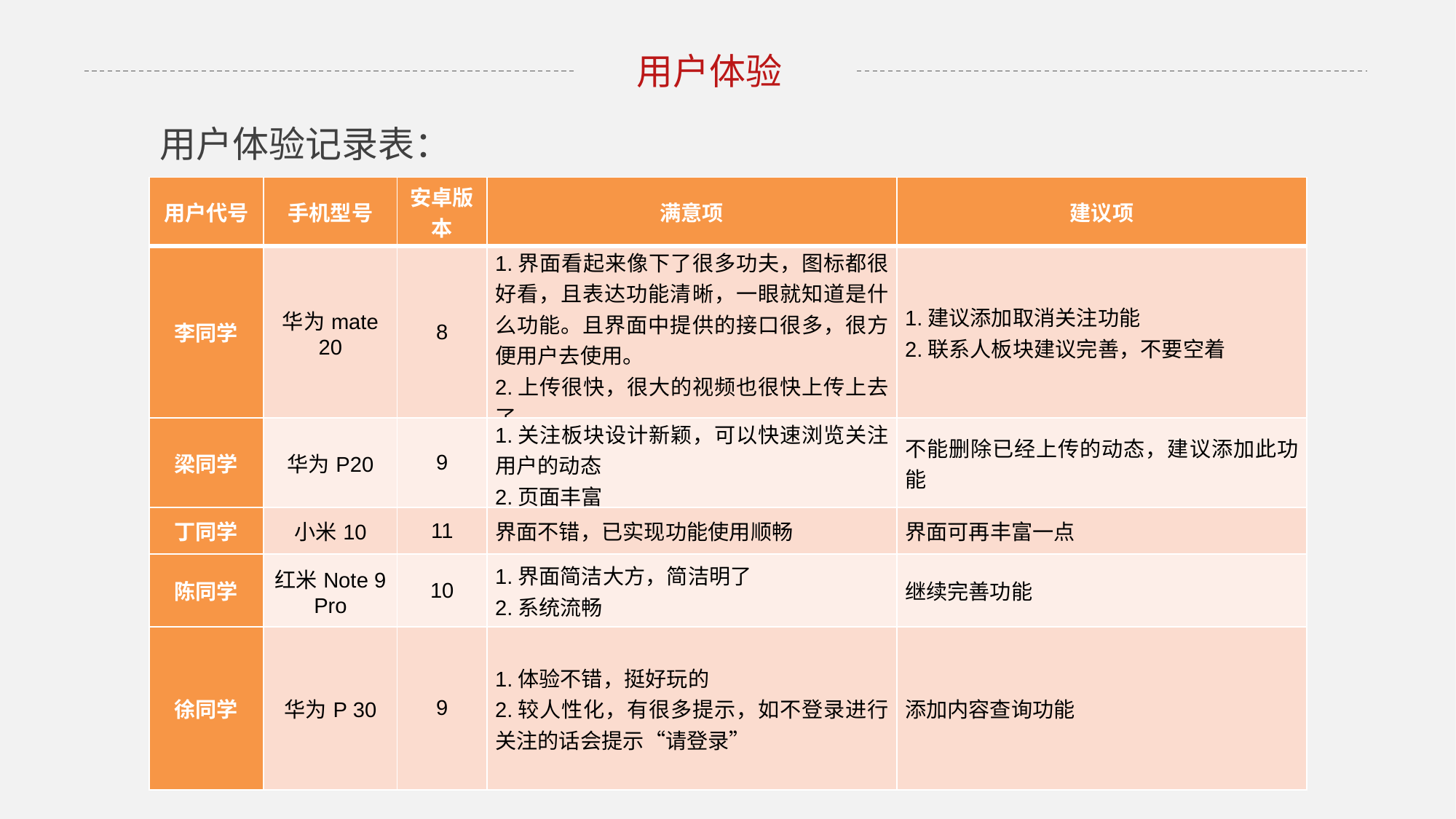

用户体验
用户体验记录表：

| 用户代号 | 手机型号 | 安卓版本 | 满意项 | 建议项 |
| --- | --- | --- | --- | --- |
| 李同学 | 华为mate 20 | 8 | 1.界面看起来像下了很多功夫，图标都很好看，且表达功能清晰，一眼就知道是什么功能。且界面中提供的接口很多，很方便用户去使用。 2.上传很快，很大的视频也很快上传上去了。 | 1.建议添加取消关注功能 2.联系人板块建议完善，不要空着 |
| 梁同学 | 华为P20 | 9 | 1.关注板块设计新颖，可以快速浏览关注用户的动态 2.页面丰富 | 不能删除已经上传的动态，建议添加此功能 |
| 丁同学 | 小米10 | 11 | 界面不错，已实现功能使用顺畅 | 界面可再丰富一点 |
| 陈同学 | 红米Note 9 Pro | 10 | 1.界面简洁大方，简洁明了 2.系统流畅 | 继续完善功能 |
| 徐同学 | 华为P 30 | 9 | 1.体验不错，挺好玩的 2.较人性化，有很多提示，如不登录进行关注的话会提示“请登录” | 添加内容查询功能 |